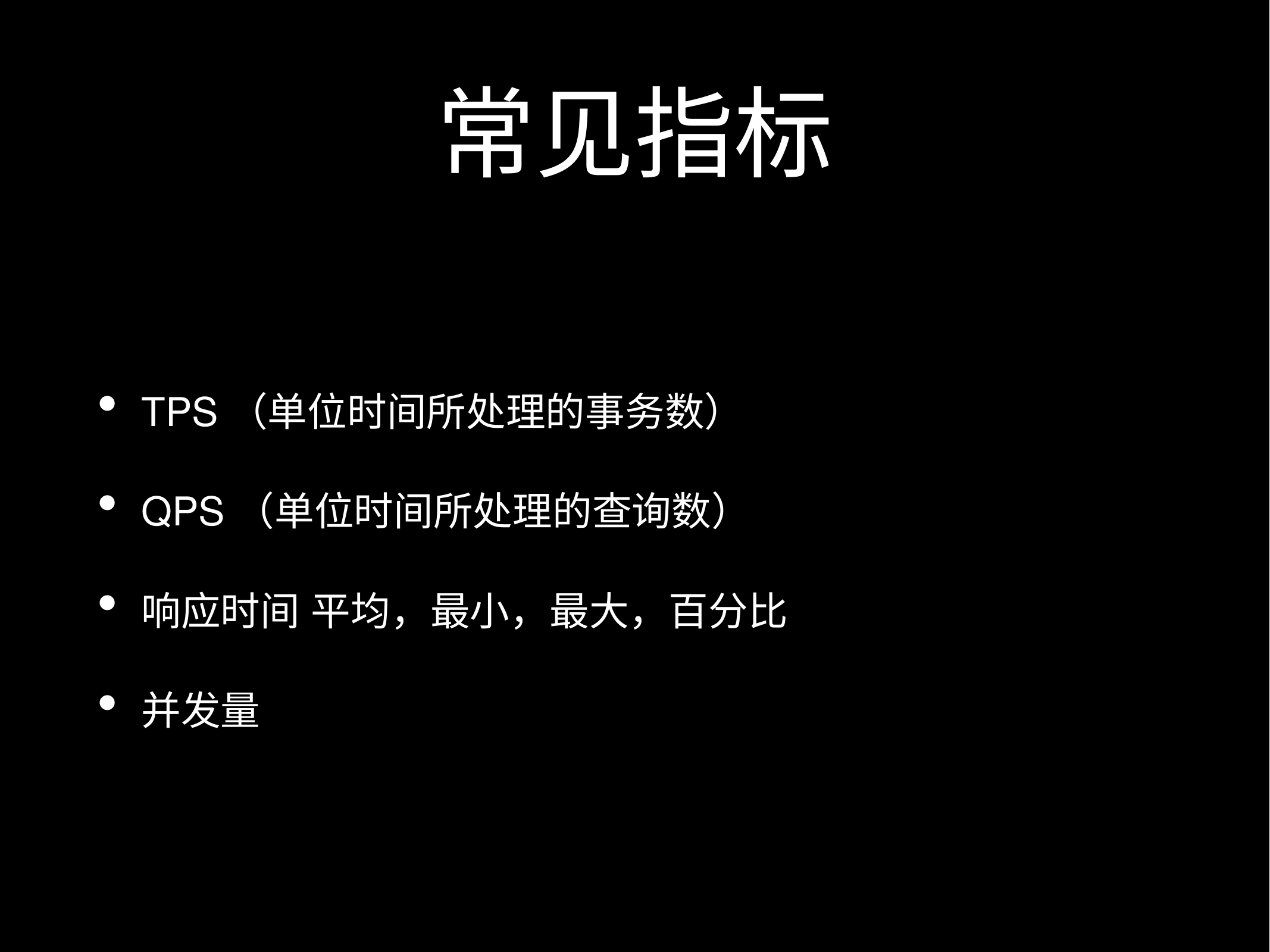

# 常见指标
TPS（单位时间所处理的事务数）
QPS（单位时间所处理的查询数）
响应时间 平均，最小，最大，百分比
并发量